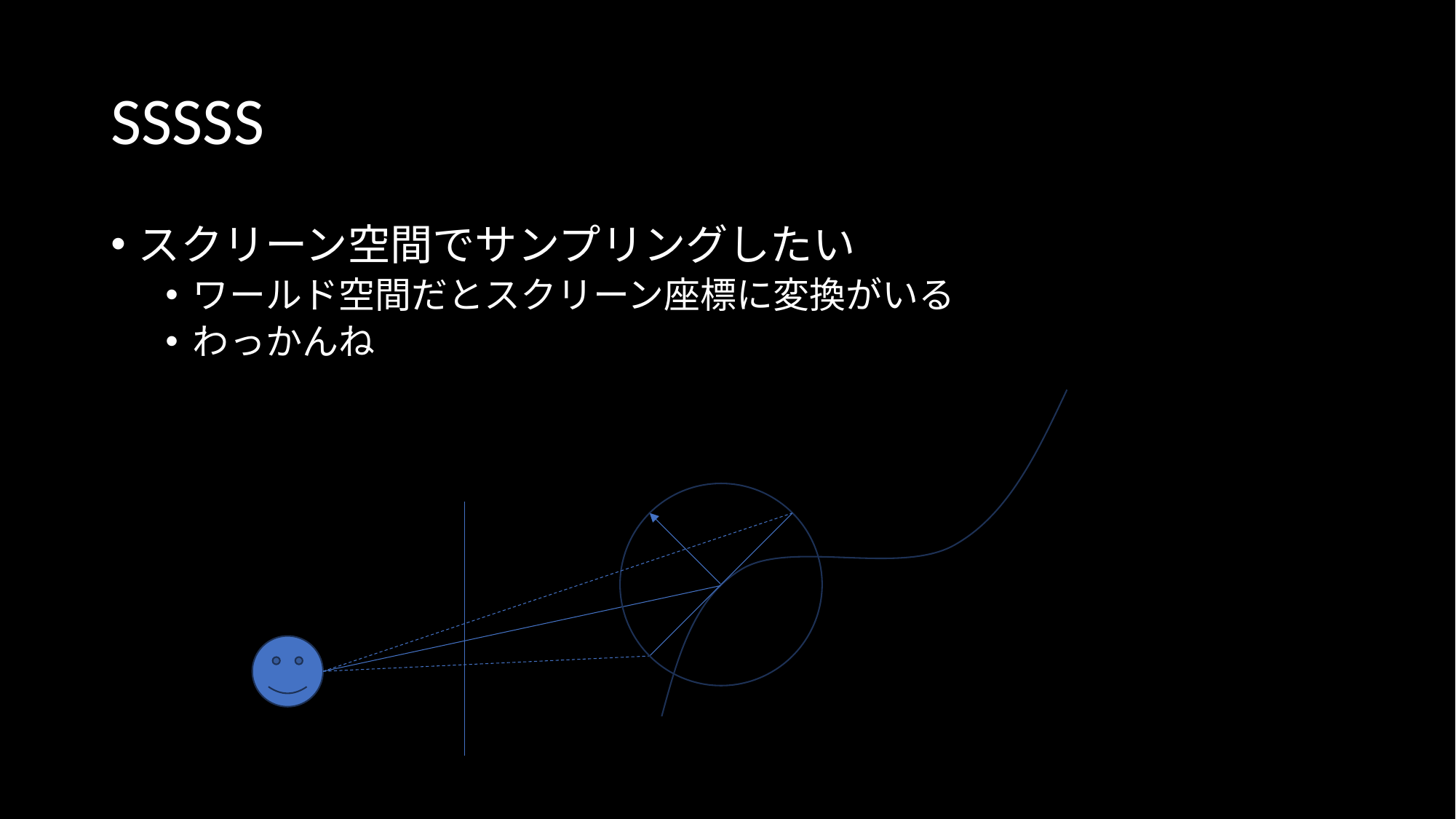

# SSSSS
スクリーン空間でサンプリングしたい
ワールド空間だとスクリーン座標に変換がいる
わっかんね